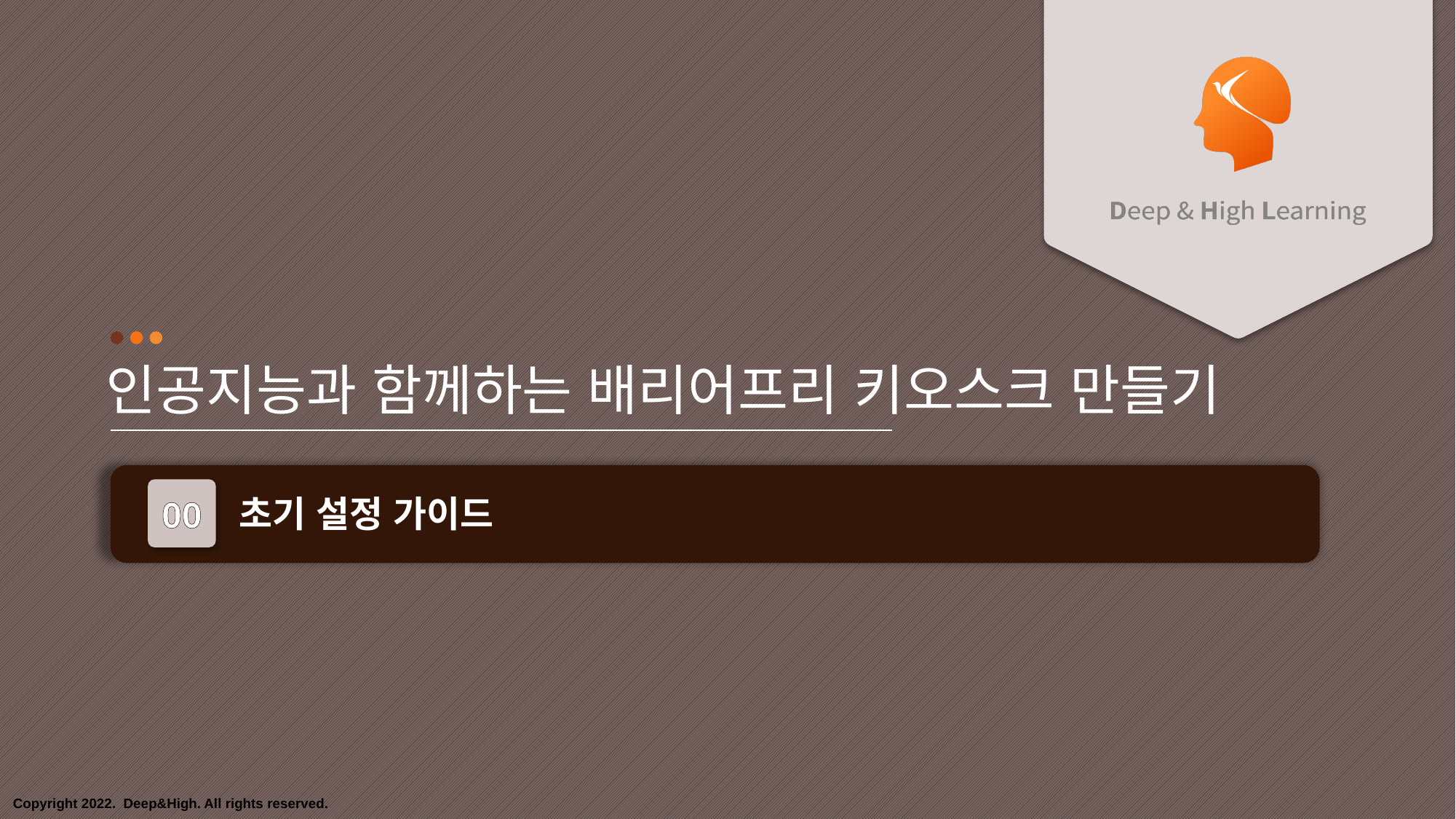

인공지능과 함께하는 배리어프리 키오스크 만들기
00
초기 설정 가이드